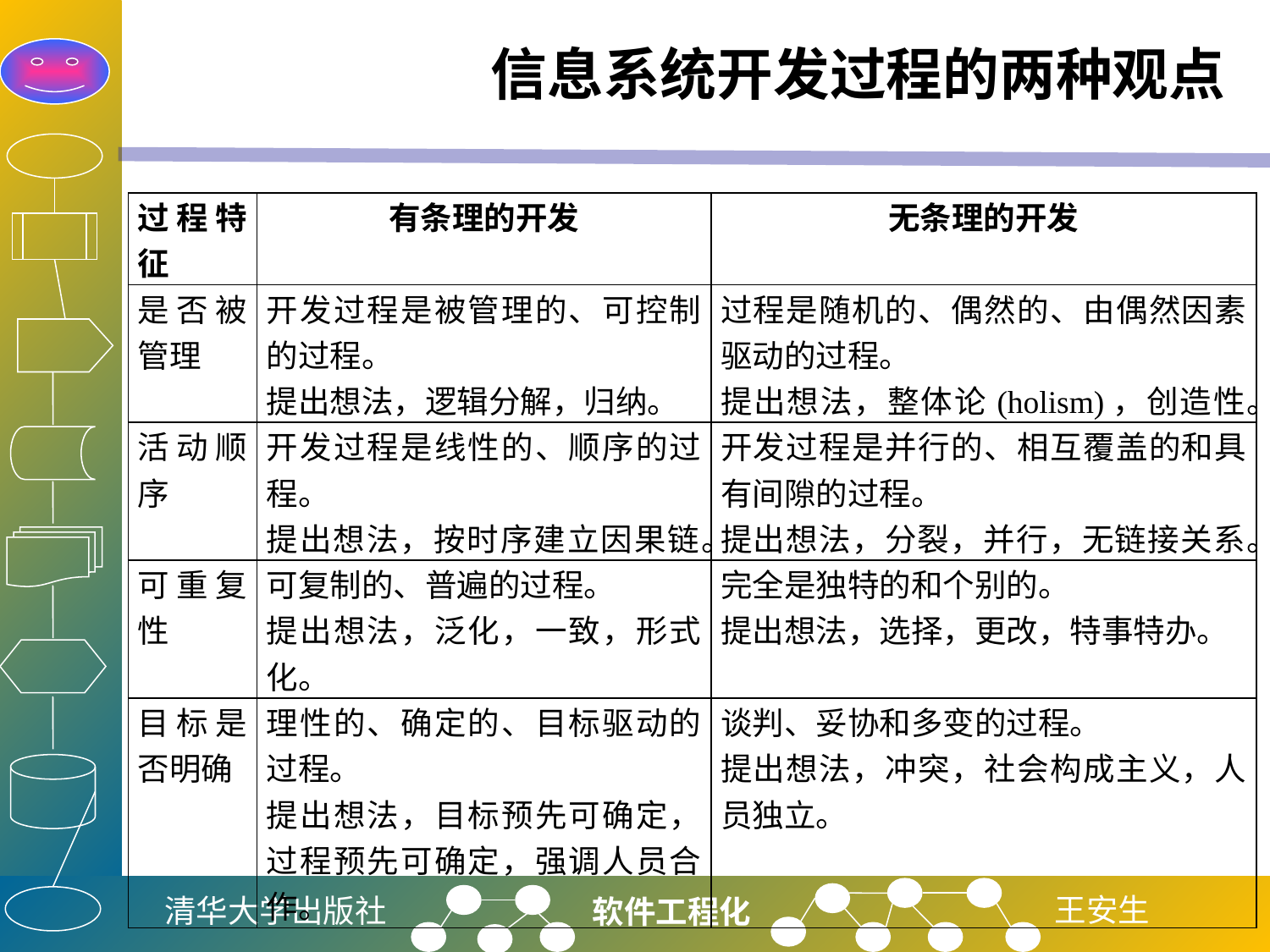

# 信息系统开发过程的两种观点
| 过程特征 | 有条理的开发 | 无条理的开发 |
| --- | --- | --- |
| 是否被管理 | 开发过程是被管理的、可控制的过程。 提出想法，逻辑分解，归纳。 | 过程是随机的、偶然的、由偶然因素驱动的过程。 提出想法，整体论(holism)，创造性。 |
| 活动顺序 | 开发过程是线性的、顺序的过程。 提出想法，按时序建立因果链。 | 开发过程是并行的、相互覆盖的和具有间隙的过程。 提出想法，分裂，并行，无链接关系。 |
| 可重复性 | 可复制的、普遍的过程。 提出想法，泛化，一致，形式化。 | 完全是独特的和个别的。 提出想法，选择，更改，特事特办。 |
| 目标是否明确 | 理性的、确定的、目标驱动的过程。 提出想法，目标预先可确定，过程预先可确定，强调人员合作。 | 谈判、妥协和多变的过程。 提出想法，冲突，社会构成主义，人员独立。 |